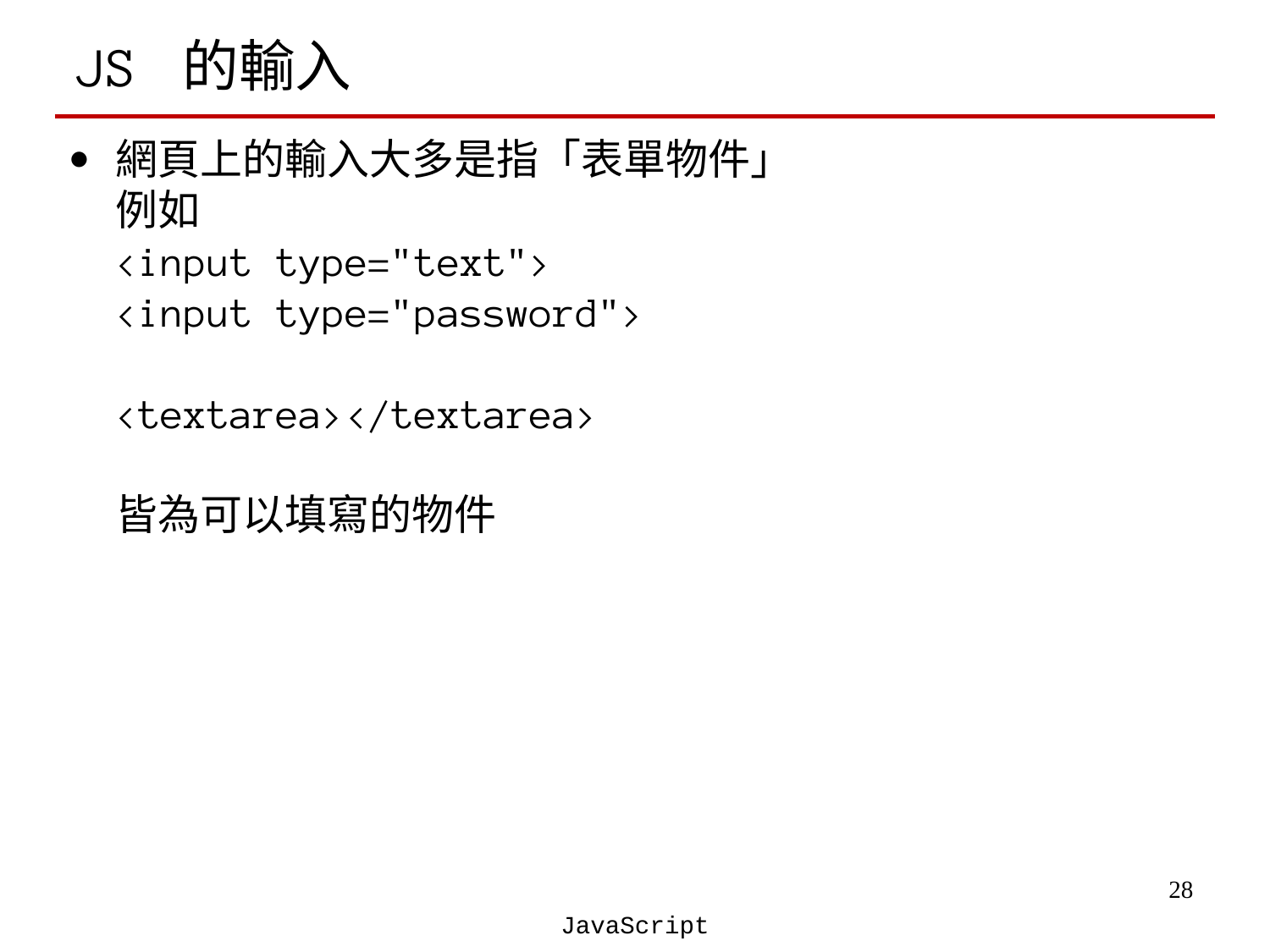

# JS 的輸入
網頁上的輸入大多是指「表單物件」
例如
<input type="text">
<input type="password">
<textarea></textarea>
皆為可以填寫的物件
28
JavaScript